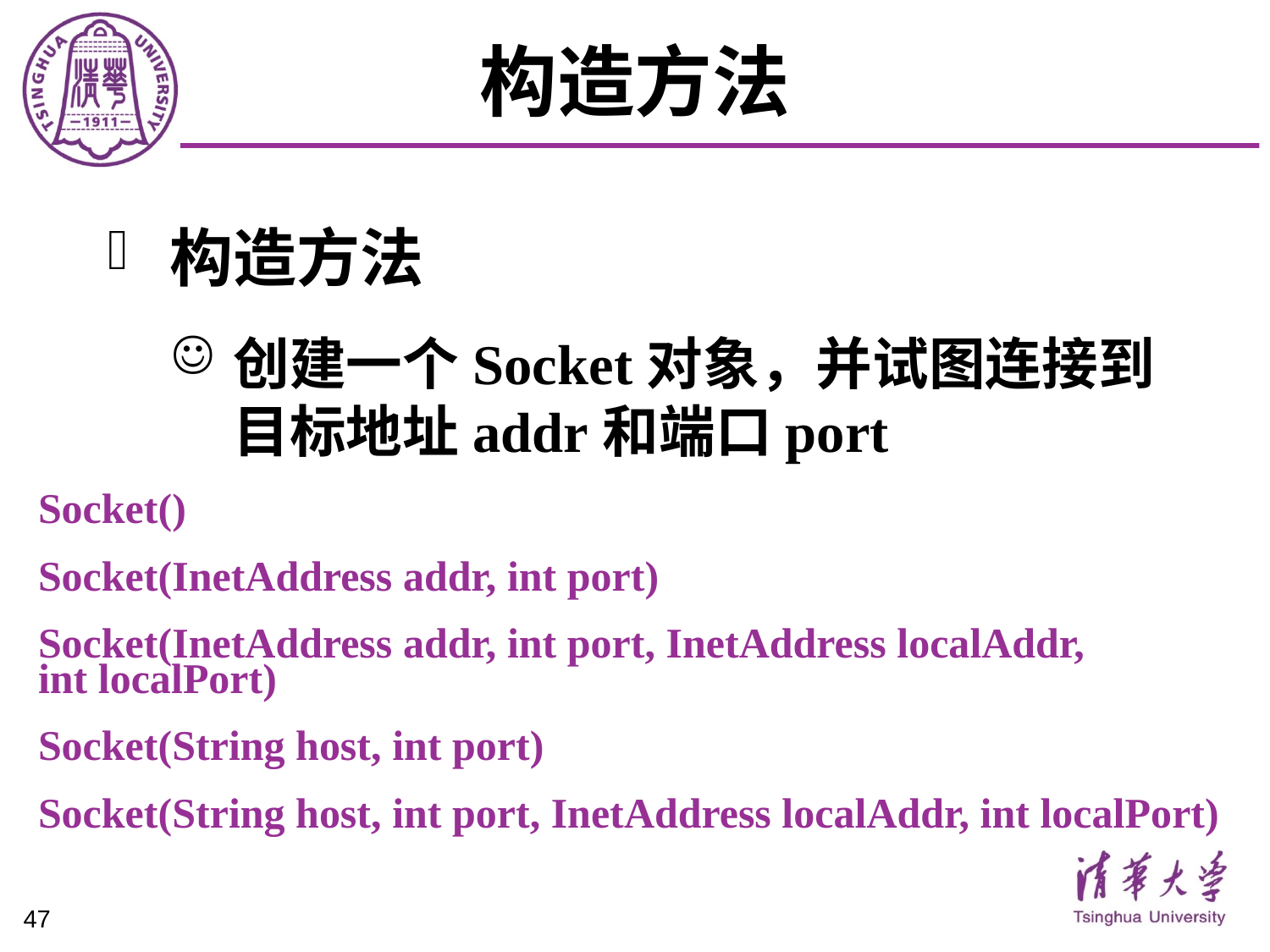

# 构造方法
构造方法
创建一个Socket对象，并试图连接到目标地址addr和端口port
Socket()
Socket(InetAddress addr, int port)
Socket(InetAddress addr, int port, InetAddress localAddr, int localPort)
Socket(String host, int port)
Socket(String host, int port, InetAddress localAddr, int localPort)
47